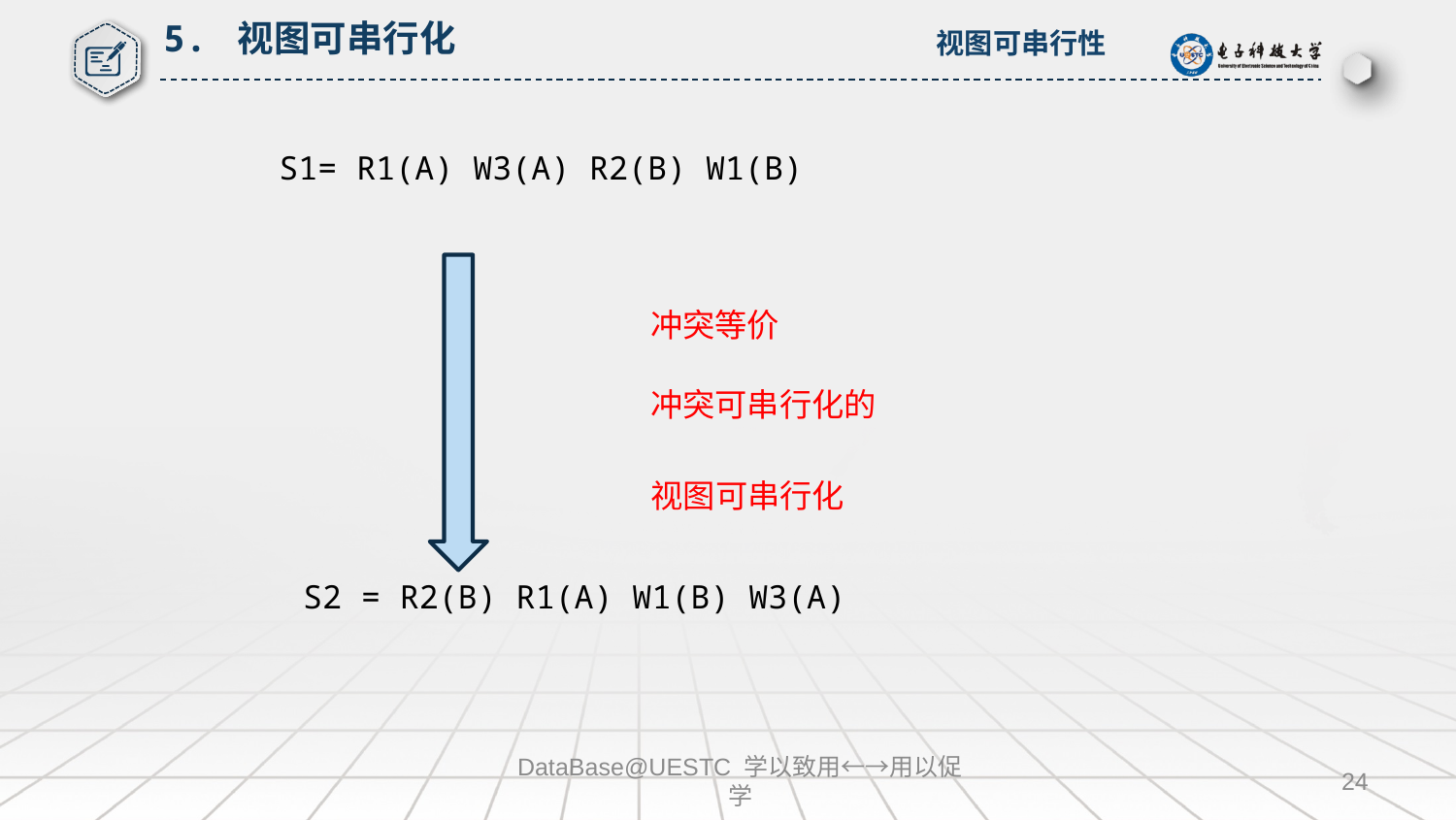

5. 视图可串行化
视图可串行性
S1= R1(A) W3(A) R2(B) W1(B)

   S2 = R2(B) R1(A) W1(B) W3(A)

冲突等价
冲突可串行化的
视图可串行化
DataBase@UESTC 学以致用←→用以促学
24